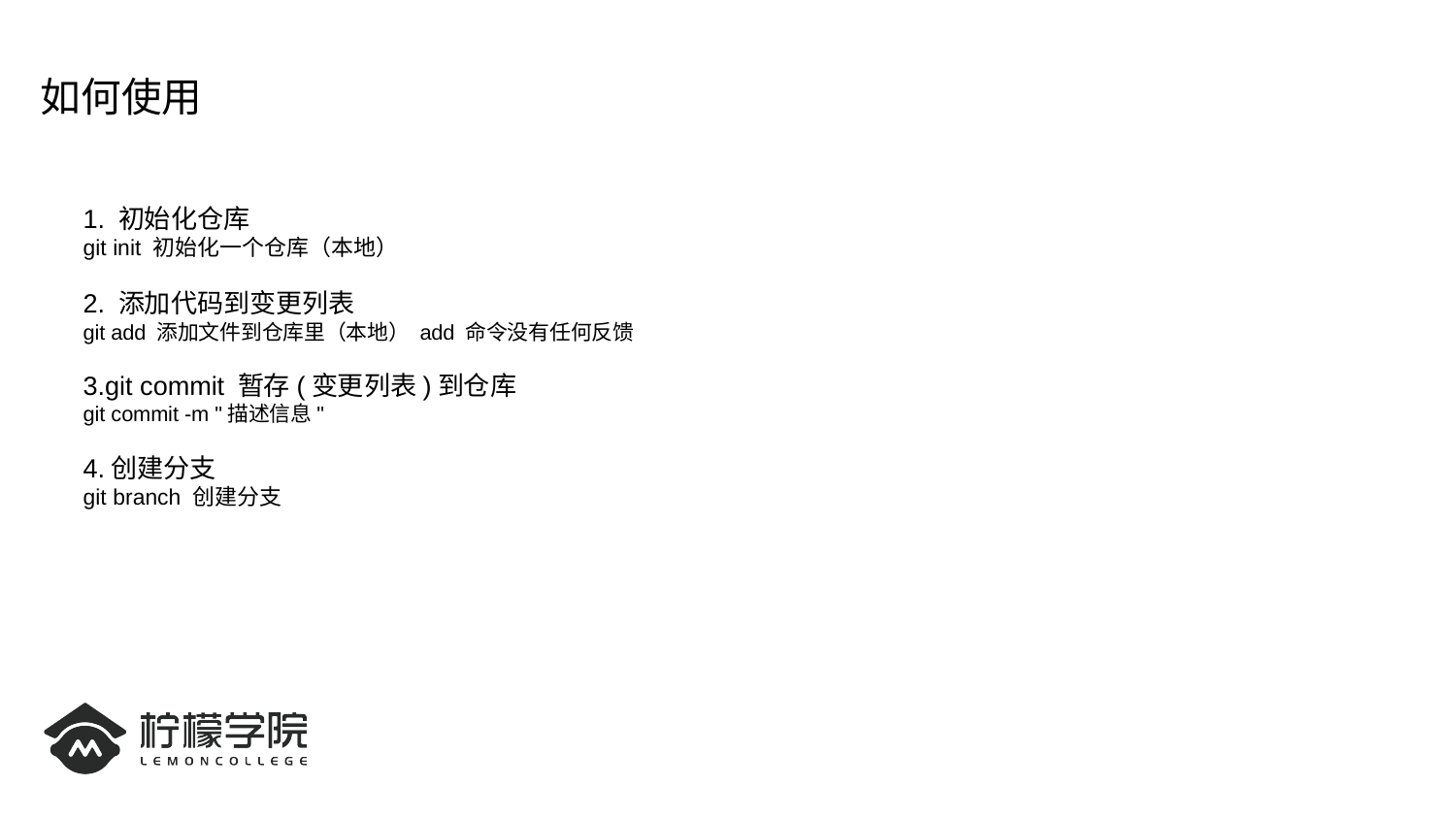

如何使用

1. 初始化仓库
git init 初始化一个仓库（本地）

2. 添加代码到变更列表
git add 添加文件到仓库里（本地） add 命令没有任何反馈

3.git commit 暂存(变更列表)到仓库
git commit -m "描述信息"

4.创建分支
git branch 创建分支